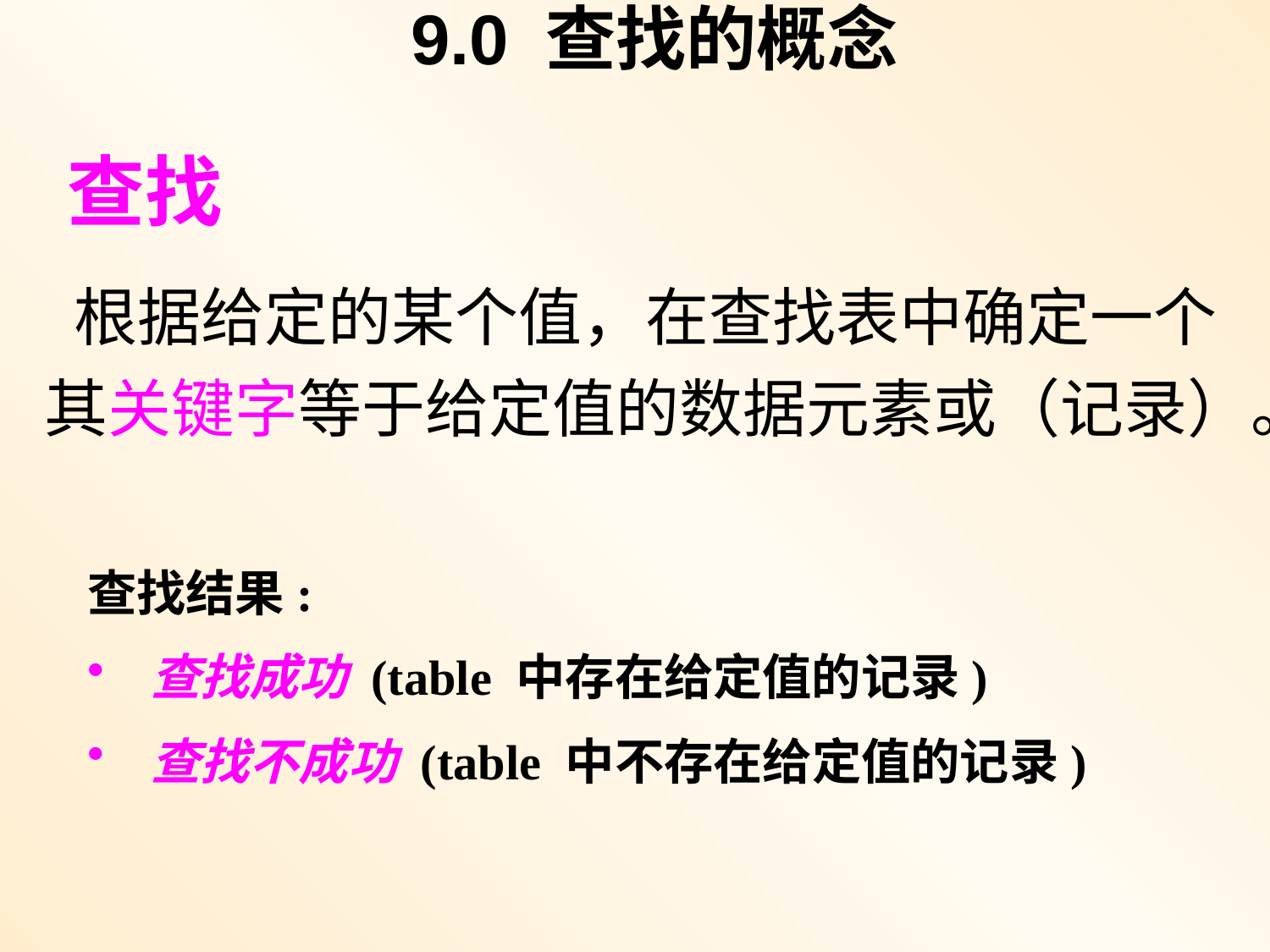

9.0 查找的概念
查找
 根据给定的某个值，在查找表中确定一个其关键字等于给定值的数据元素或（记录）。
查找结果:
查找成功 (table 中存在给定值的记录)
查找不成功 (table 中不存在给定值的记录)